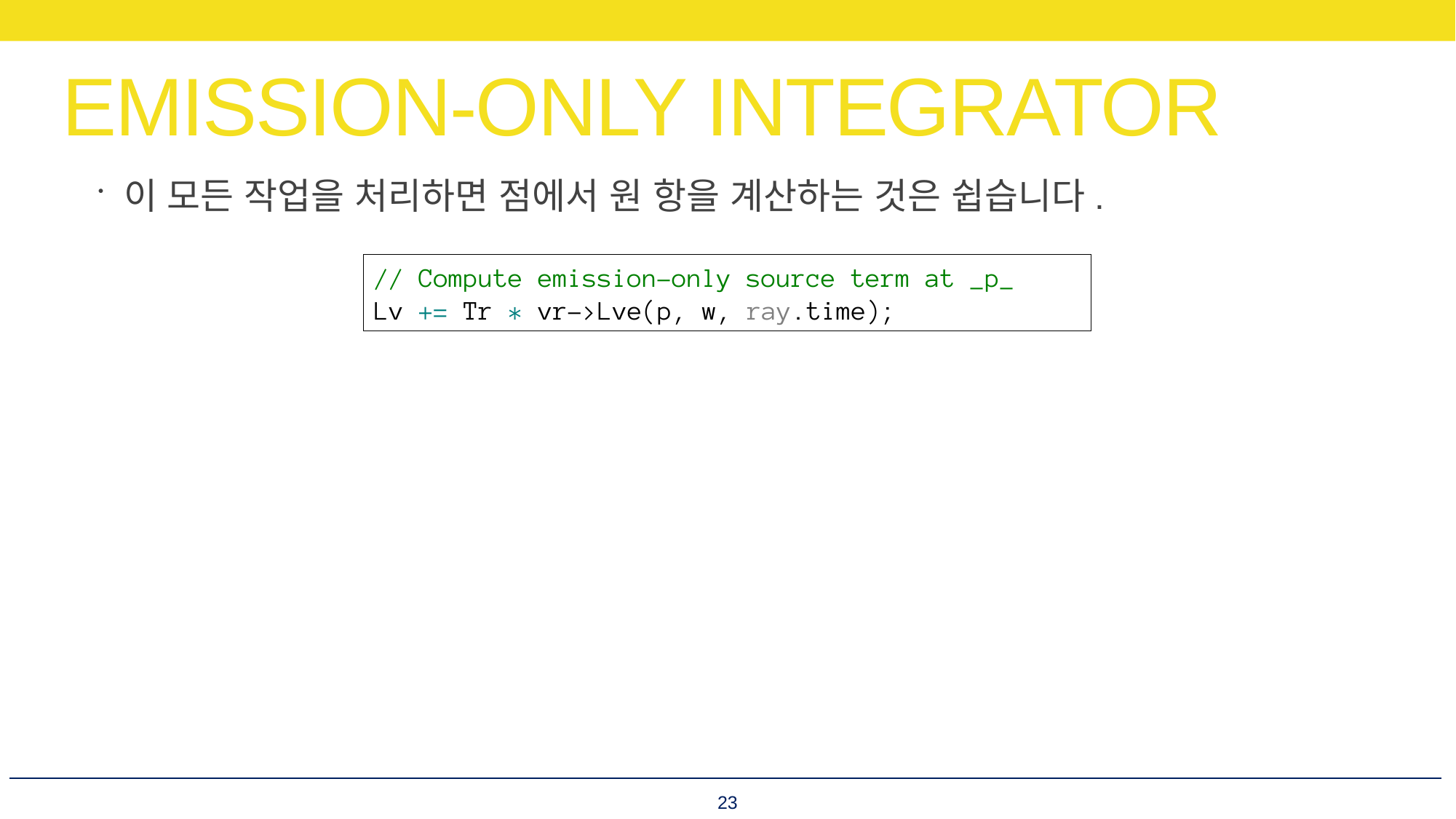

# EMISSION-ONLY INTEGRATOR
이 모든 작업을 처리하면 점에서 원 항을 계산하는 것은 쉽습니다.

// Compute emission-only source term at _p_
Lv += Tr * vr->Lve(p, w, ray.time);
23